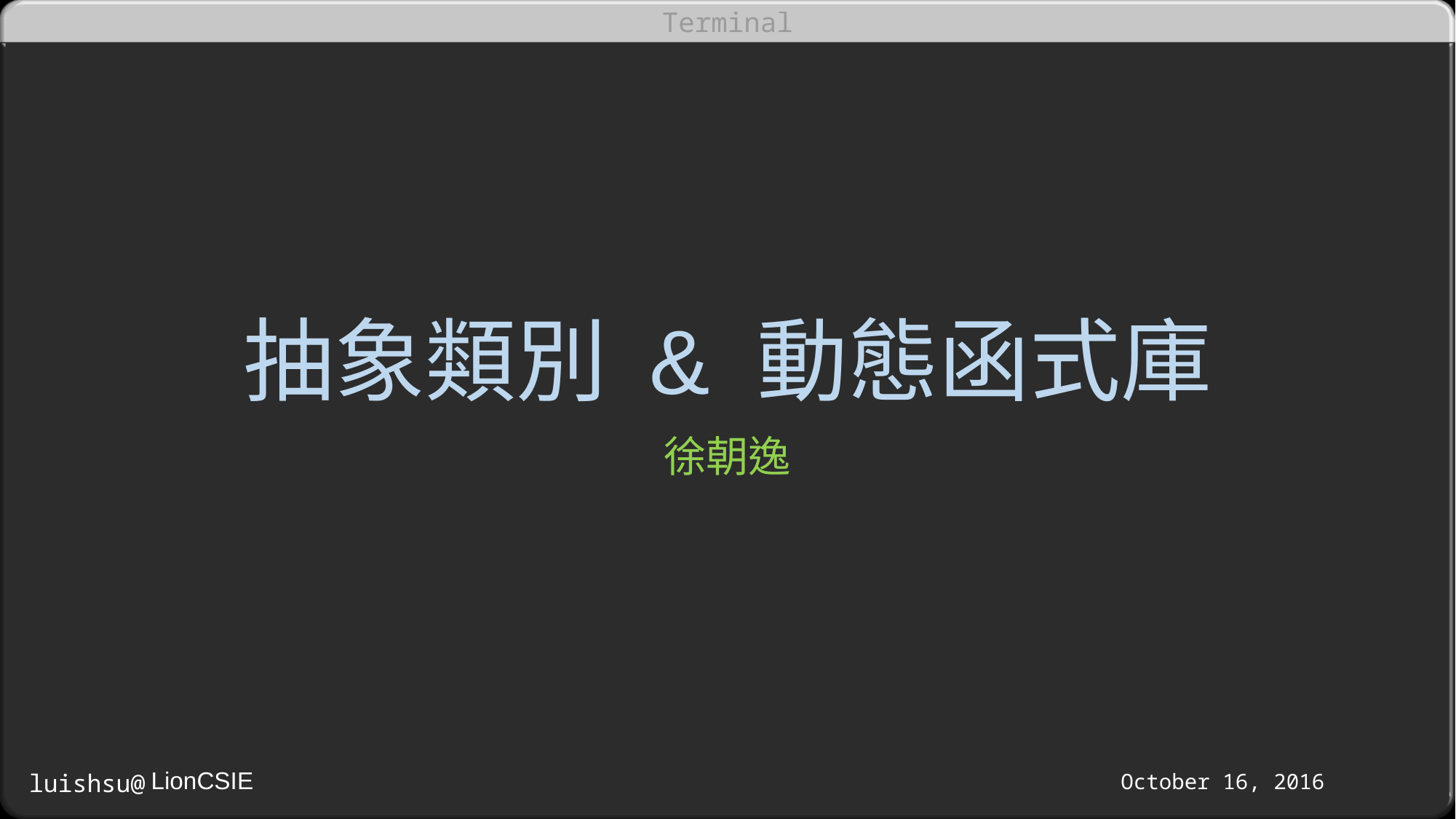

# 抽象類別 & 動態函式庫
徐朝逸
LionCSIE
October 16, 2016